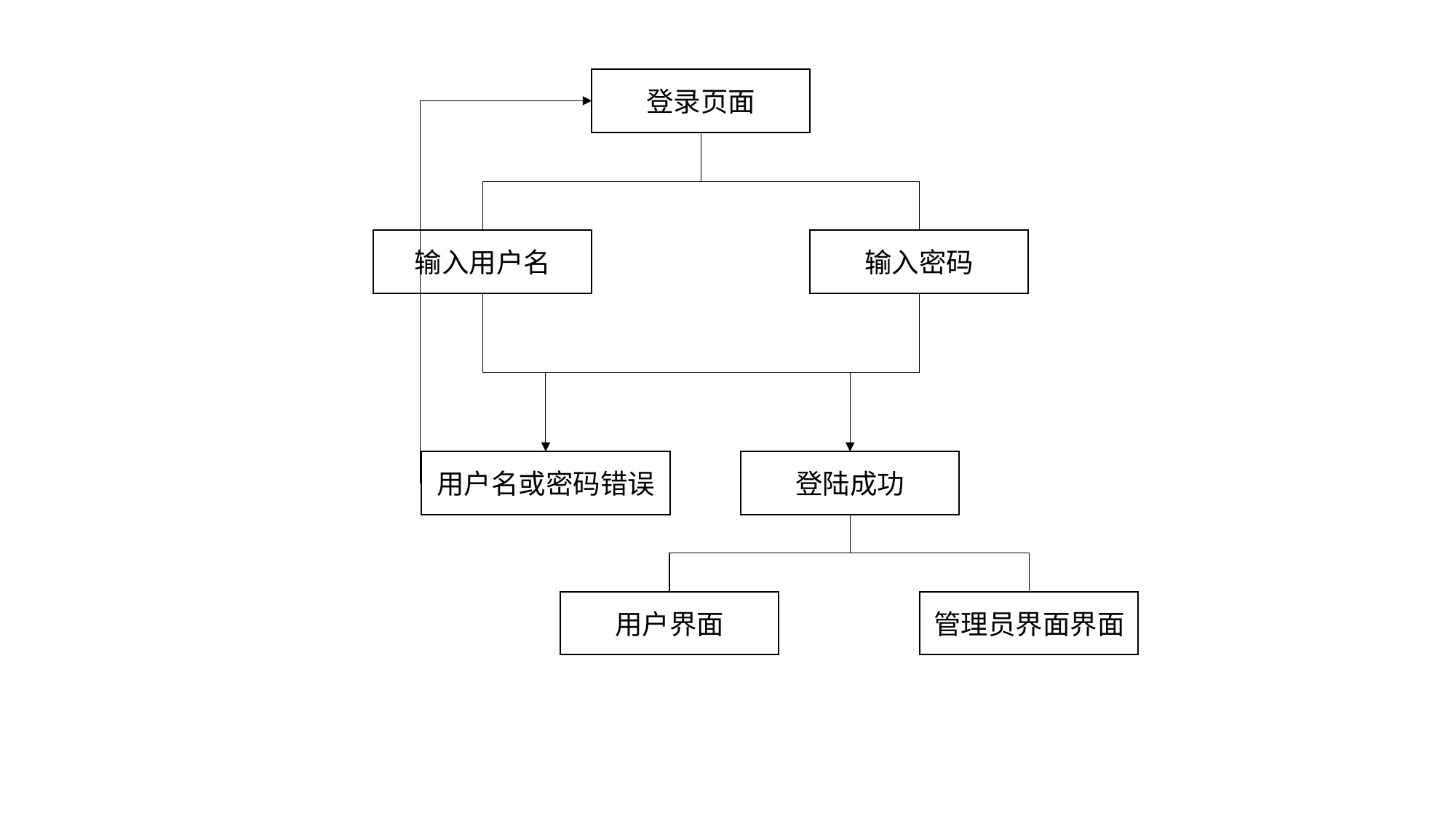

登录页面
输入用户名
输入密码
登陆成功
用户名或密码错误
用户界面
管理员界面界面